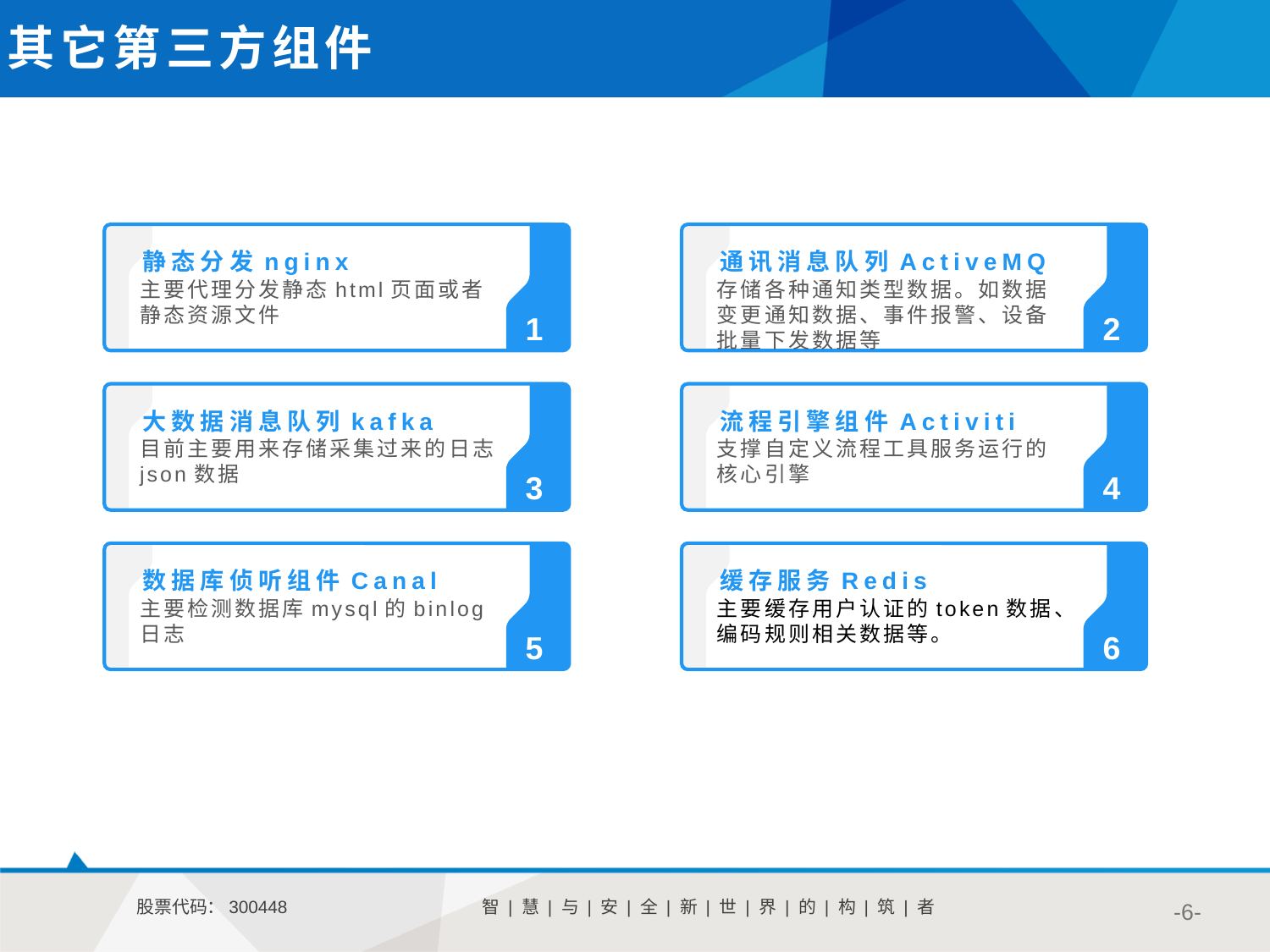

其它第三方组件

静态分发nginx
通讯消息队列ActiveMQ
主要代理分发静态html页面或者静态资源文件
存储各种通知类型数据。如数据变更通知数据、事件报警、设备批量下发数据等
1
2

大数据消息队列kafka
流程引擎组件Activiti
目前主要用来存储采集过来的日志json数据
支撑自定义流程工具服务运行的核心引擎
3
4

数据库侦听组件Canal
缓存服务Redis
主要检测数据库mysql的binlog日志
主要缓存用户认证的token数据、编码规则相关数据等。
5
6